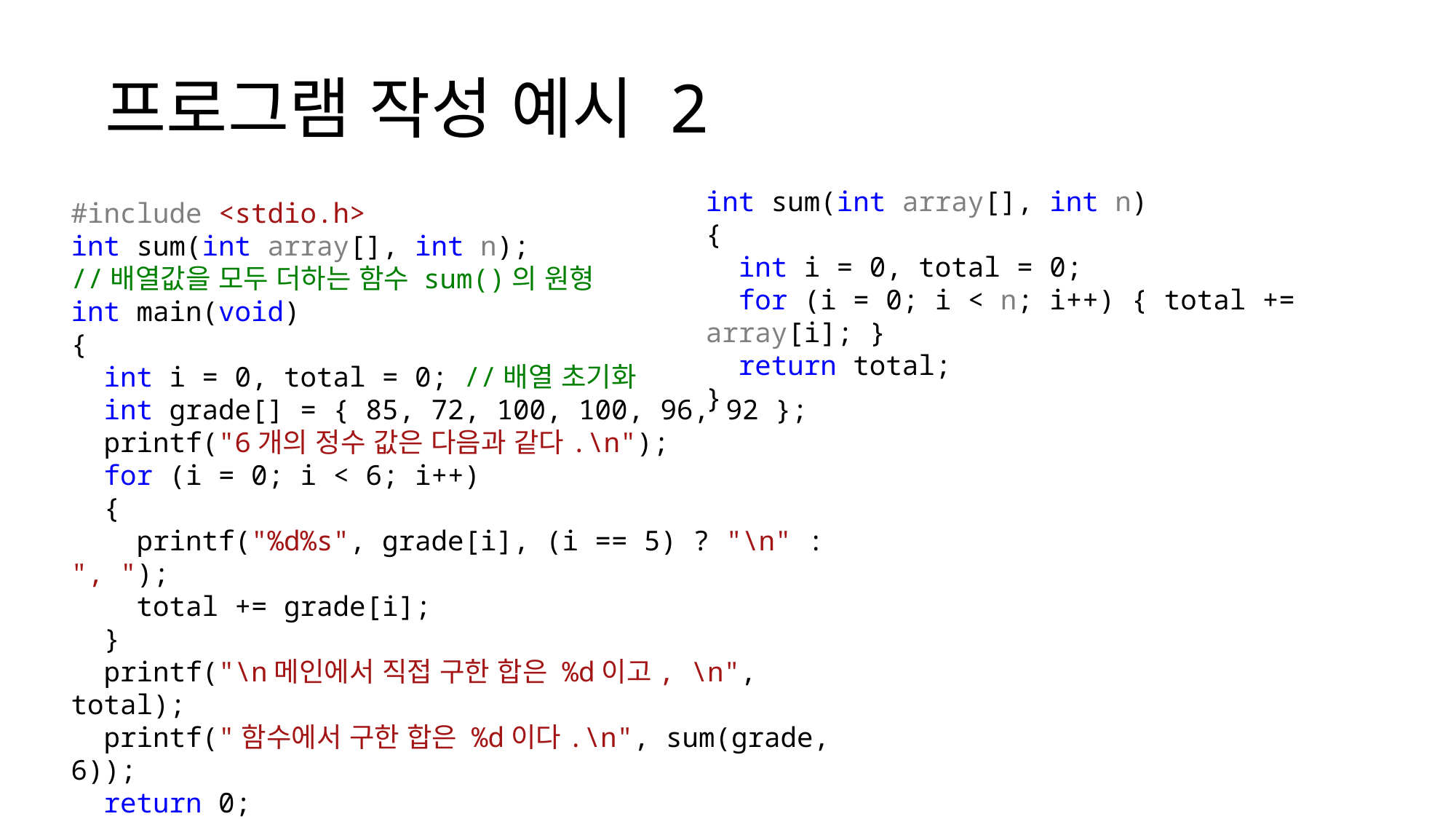

# 프로그램 작성 예시 2

int sum(int array[], int n)
{
  int i = 0, total = 0;
  for (i = 0; i < n; i++) { total += array[i]; }
  return total;
}
#include <stdio.h>
int sum(int array[], int n);
//배열값을 모두 더하는 함수 sum()의 원형
int main(void)
{
  int i = 0, total = 0; //배열 초기화
  int grade[] = { 85, 72, 100, 100, 96, 92 };
  printf("6개의 정수 값은 다음과 같다.\n");
  for (i = 0; i < 6; i++)
  {
    printf("%d%s", grade[i], (i == 5) ? "\n" : ", ");
    total += grade[i];
  }
  printf("\n메인에서 직접 구한 합은 %d이고, \n", total);
  printf("함수에서 구한 합은 %d이다.\n", sum(grade, 6));
  return 0;
}